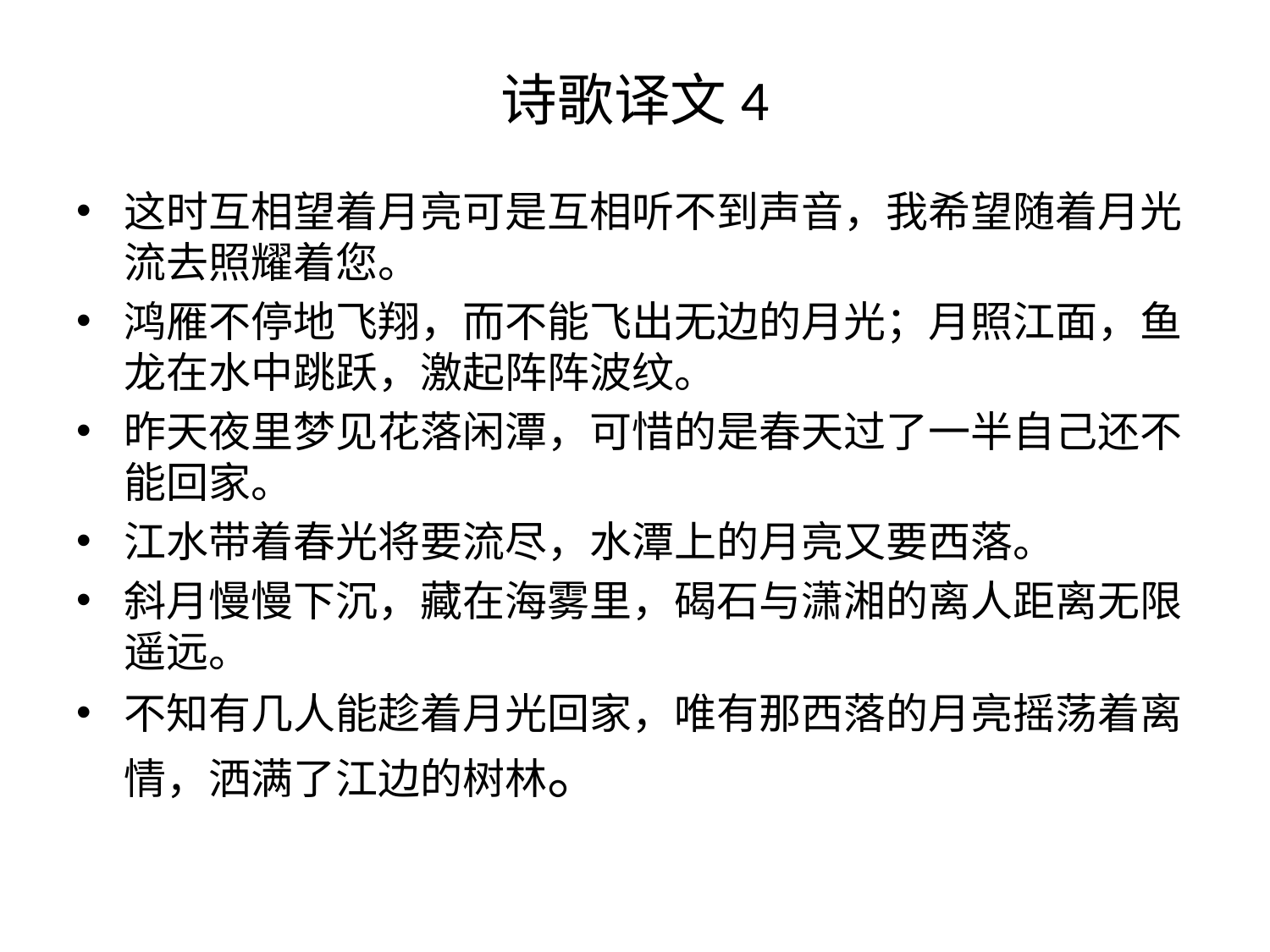

# 诗歌译文4
这时互相望着月亮可是互相听不到声音，我希望随着月光流去照耀着您。
鸿雁不停地飞翔，而不能飞出无边的月光；月照江面，鱼龙在水中跳跃，激起阵阵波纹。
昨天夜里梦见花落闲潭，可惜的是春天过了一半自己还不能回家。
江水带着春光将要流尽，水潭上的月亮又要西落。
斜月慢慢下沉，藏在海雾里，碣石与潇湘的离人距离无限遥远。
不知有几人能趁着月光回家，唯有那西落的月亮摇荡着离情，洒满了江边的树林。